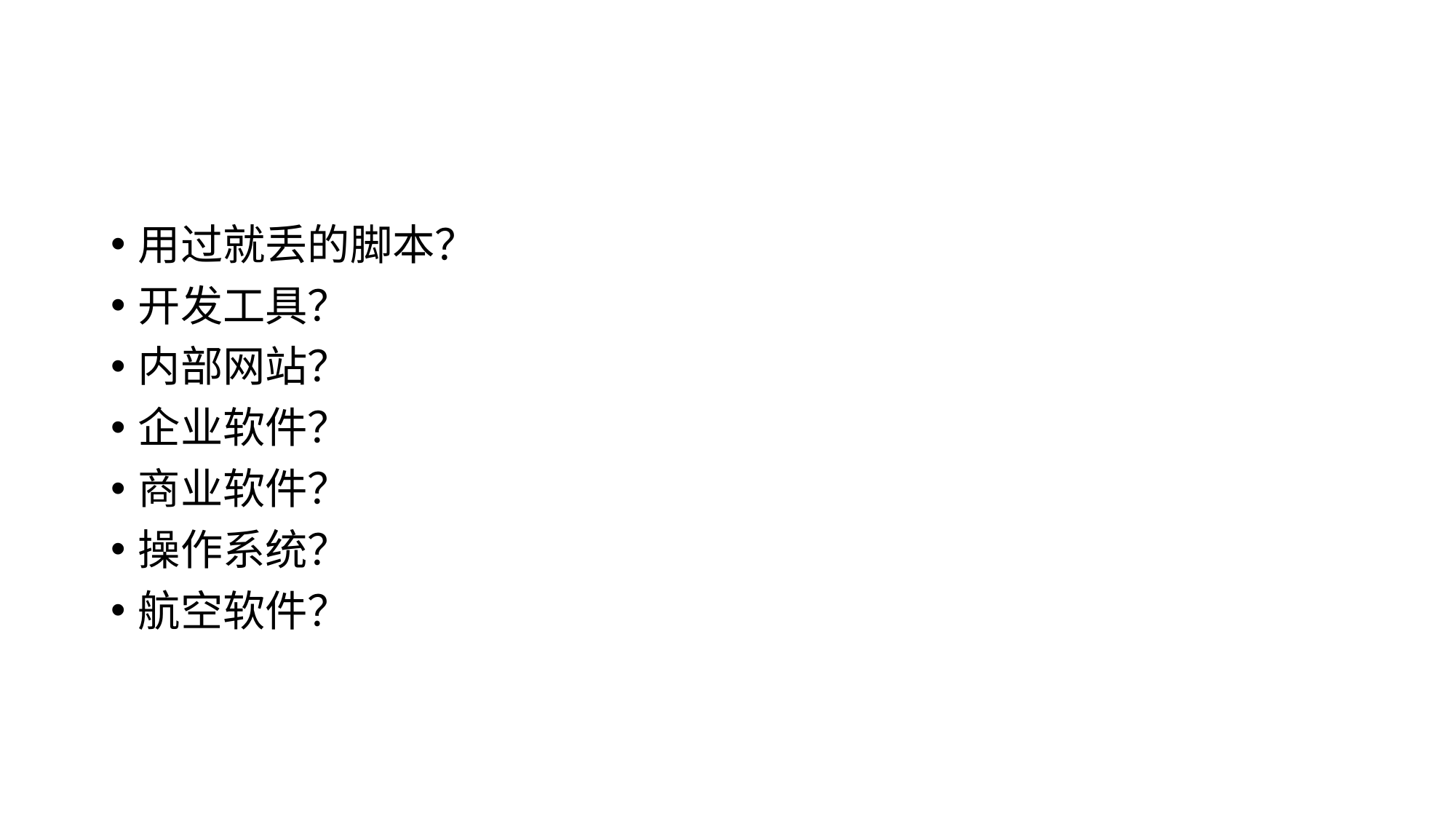

#
用过就丢的脚本？
开发工具？
内部网站？
企业软件？
商业软件？
操作系统？
航空软件？